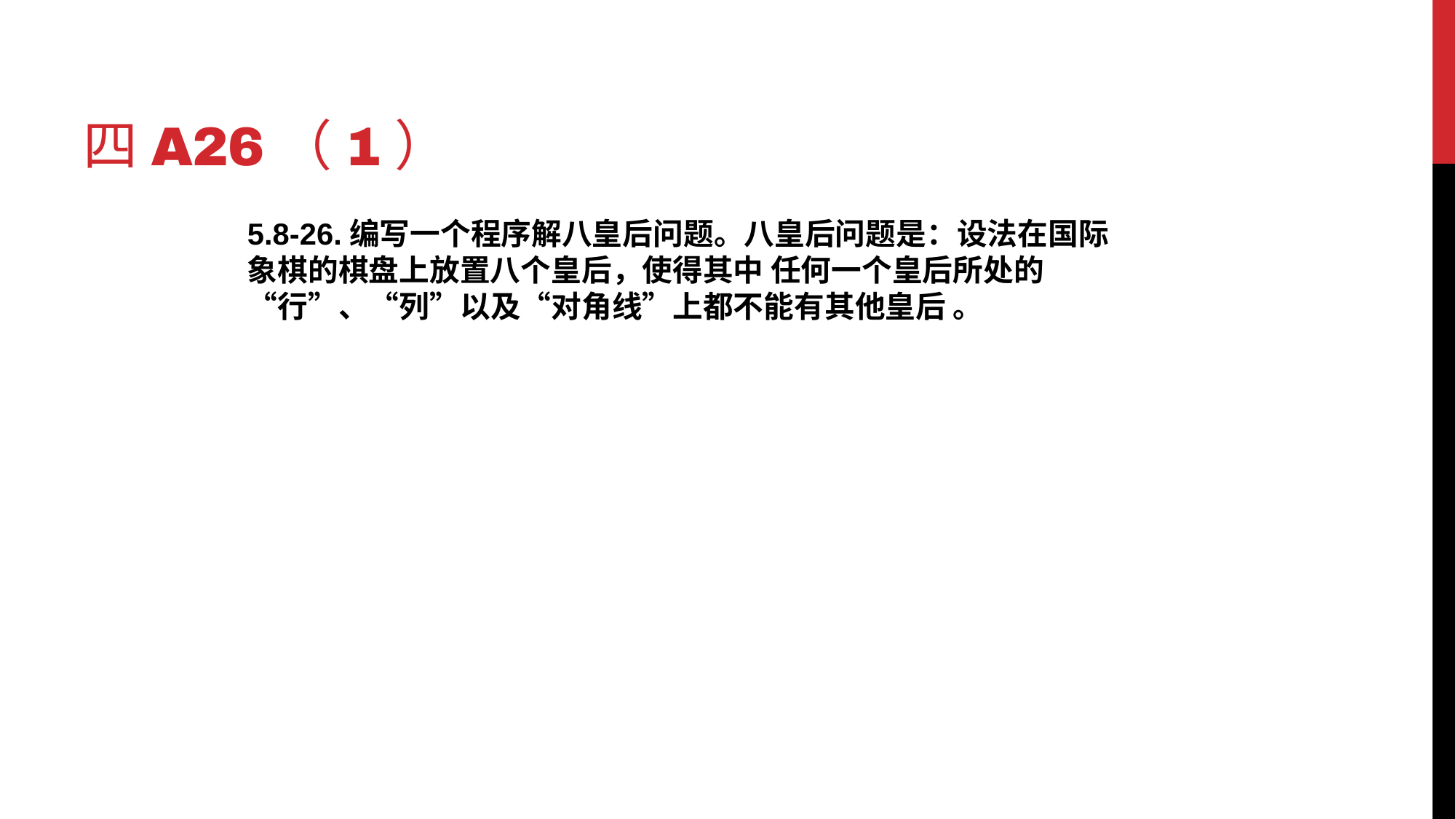

# 四a26（1）
5.8-26.编写一个程序解八皇后问题。八皇后问题是：设法在国际象棋的棋盘上放置八个皇后，使得其中 任何一个皇后所处的“行”、“列”以及“对角线”上都不能有其他皇后 。